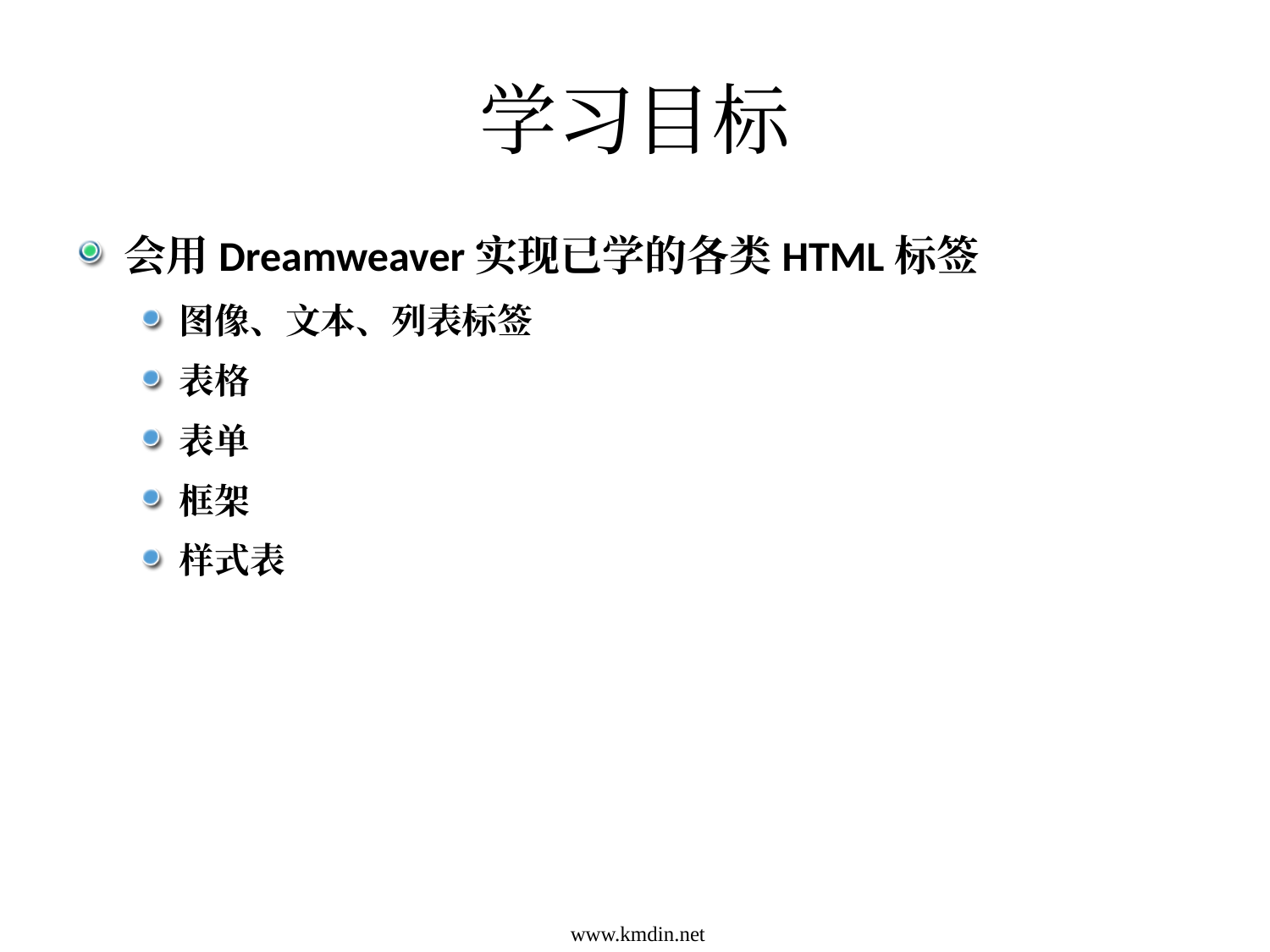

# 学习目标
会用Dreamweaver实现已学的各类HTML标签
图像、文本、列表标签
表格
表单
框架
样式表